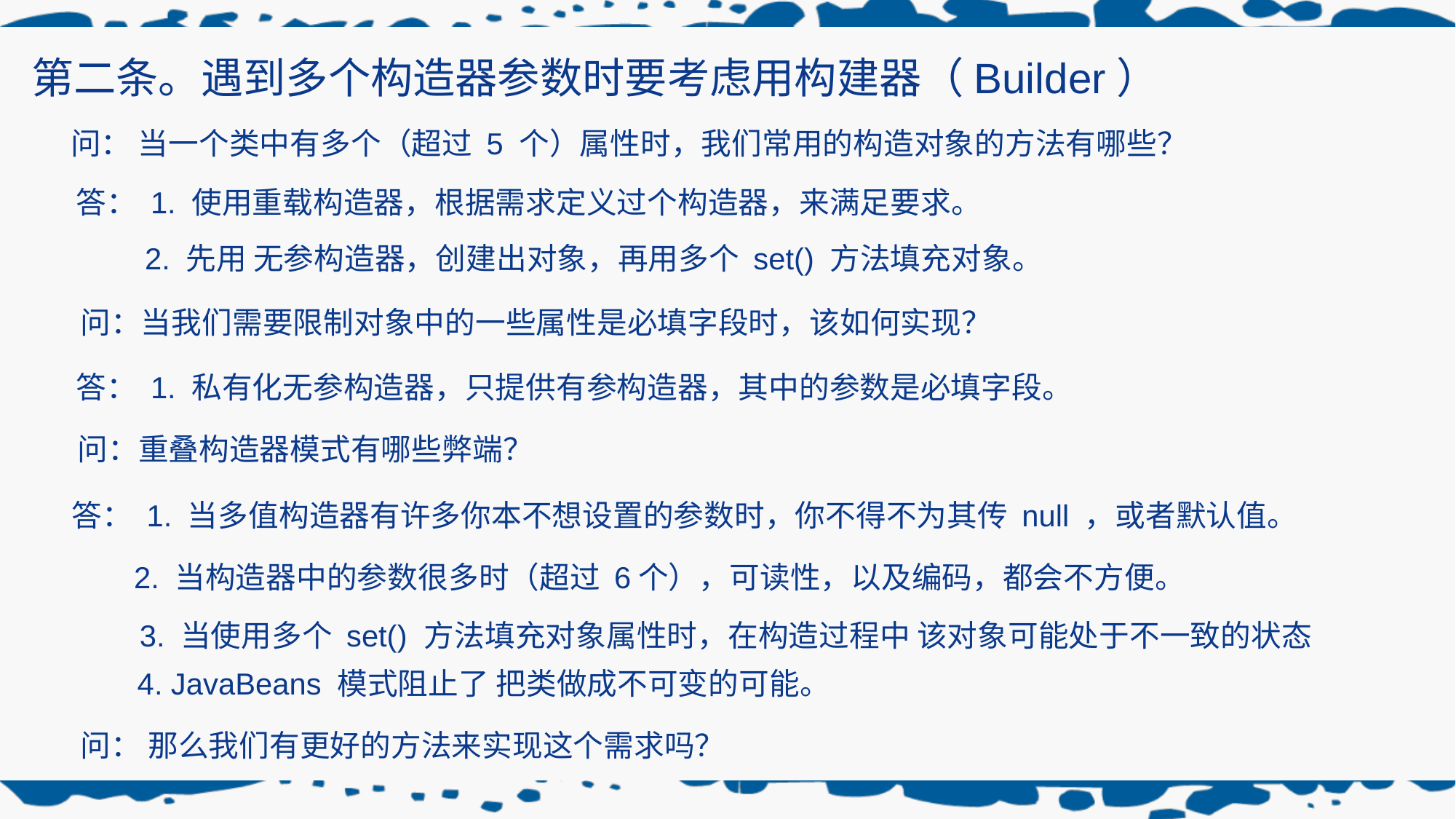

第二条。遇到多个构造器参数时要考虑用构建器（Builder）
问： 当一个类中有多个（超过 5 个）属性时，我们常用的构造对象的方法有哪些？
答： 1. 使用重载构造器，根据需求定义过个构造器，来满足要求。
       2. 先用 无参构造器，创建出对象，再用多个 set() 方法填充对象。
问：当我们需要限制对象中的一些属性是必填字段时，该如何实现？
答： 1. 私有化无参构造器，只提供有参构造器，其中的参数是必填字段。
问：重叠构造器模式有哪些弊端？
答： 1. 当多值构造器有许多你本不想设置的参数时，你不得不为其传 null ，或者默认值。
       2. 当构造器中的参数很多时（超过 6个），可读性，以及编码，都会不方便。
       3. 当使用多个 set()	 方法填充对象属性时，在构造过程中 该对象可能处于不一致的状态
       4. JavaBeans 模式阻止了 把类做成不可变的可能。
问： 那么我们有更好的方法来实现这个需求吗？